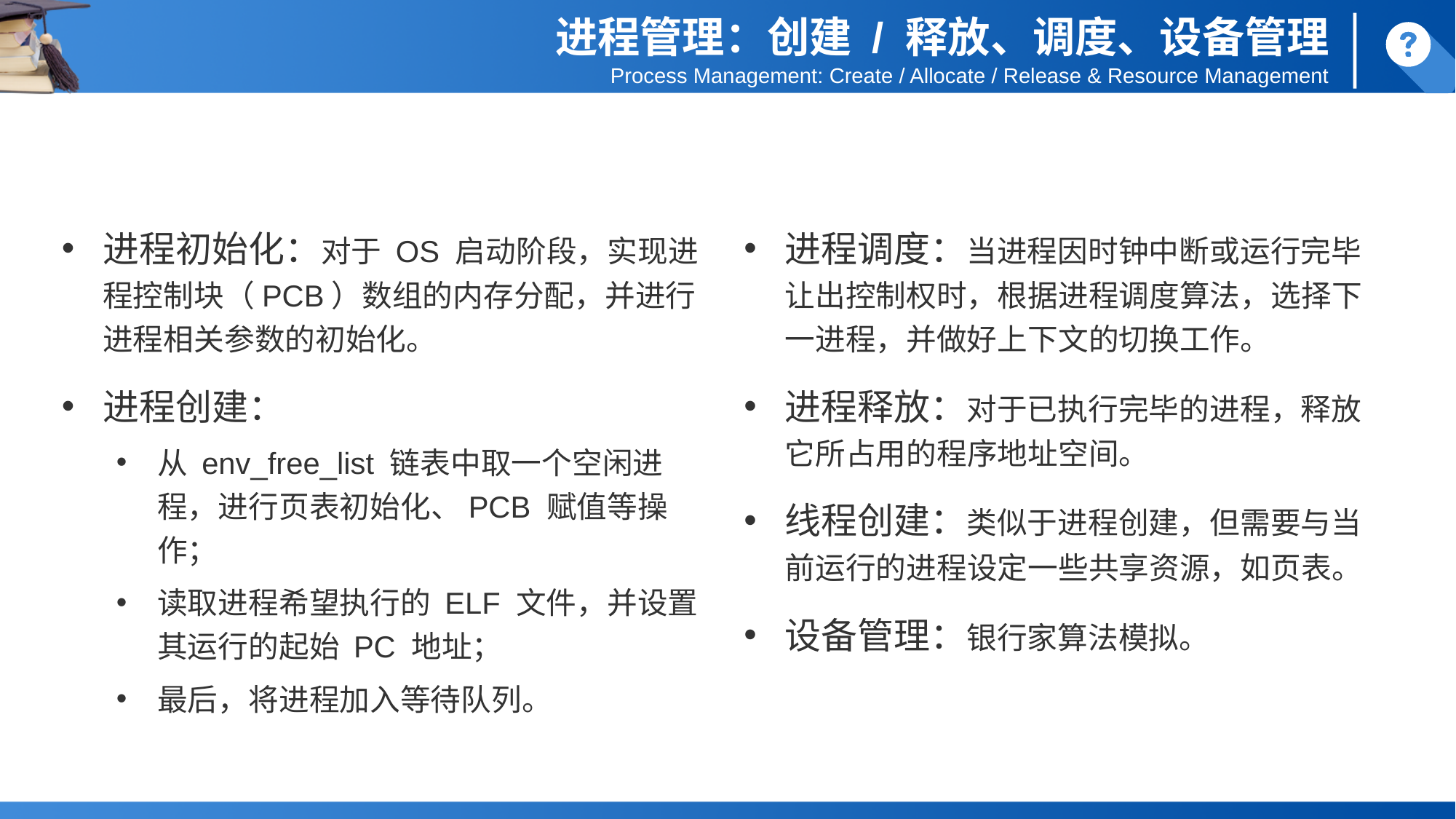

进程管理：创建 / 释放、调度、设备管理
Process Management: Create / Allocate / Release & Resource Management

进程初始化：对于 OS 启动阶段，实现进程控制块（PCB）数组的内存分配，并进行进程相关参数的初始化。
进程创建：
从 env_free_list 链表中取一个空闲进程，进行页表初始化、PCB 赋值等操作；
读取进程希望执行的 ELF 文件，并设置其运行的起始 PC 地址；
最后，将进程加入等待队列。
进程调度：当进程因时钟中断或运行完毕让出控制权时，根据进程调度算法，选择下一进程，并做好上下文的切换工作。
进程释放：对于已执行完毕的进程，释放它所占用的程序地址空间。
线程创建：类似于进程创建，但需要与当前运行的进程设定一些共享资源，如页表。
设备管理：银行家算法模拟。